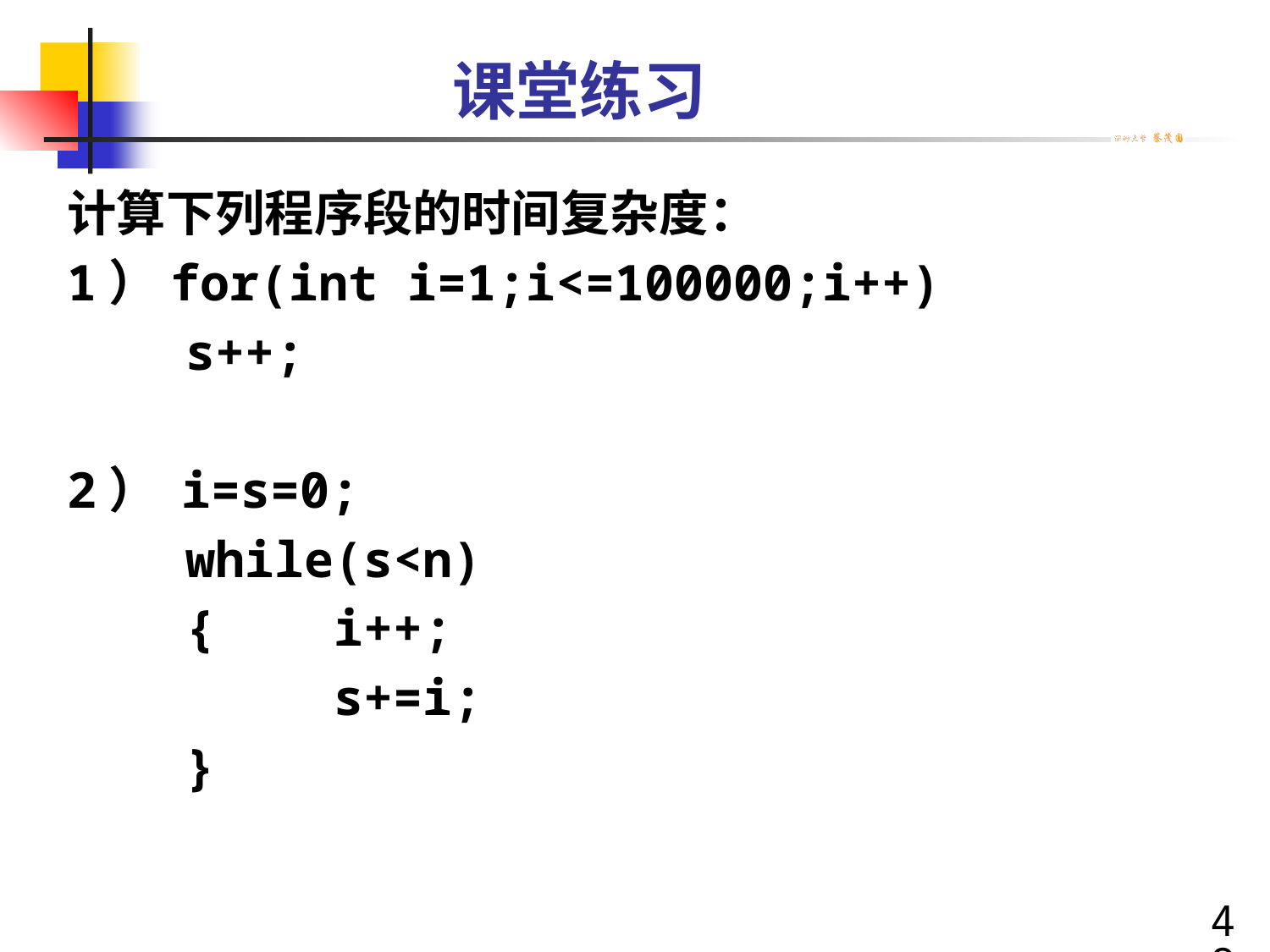

# 课堂练习
计算下列程序段的时间复杂度：
1）for(int i=1;i<=100000;i++)
    s++;

2） i=s=0;
    while(s<n)
    {    i++;
         s+=i;
    }

48